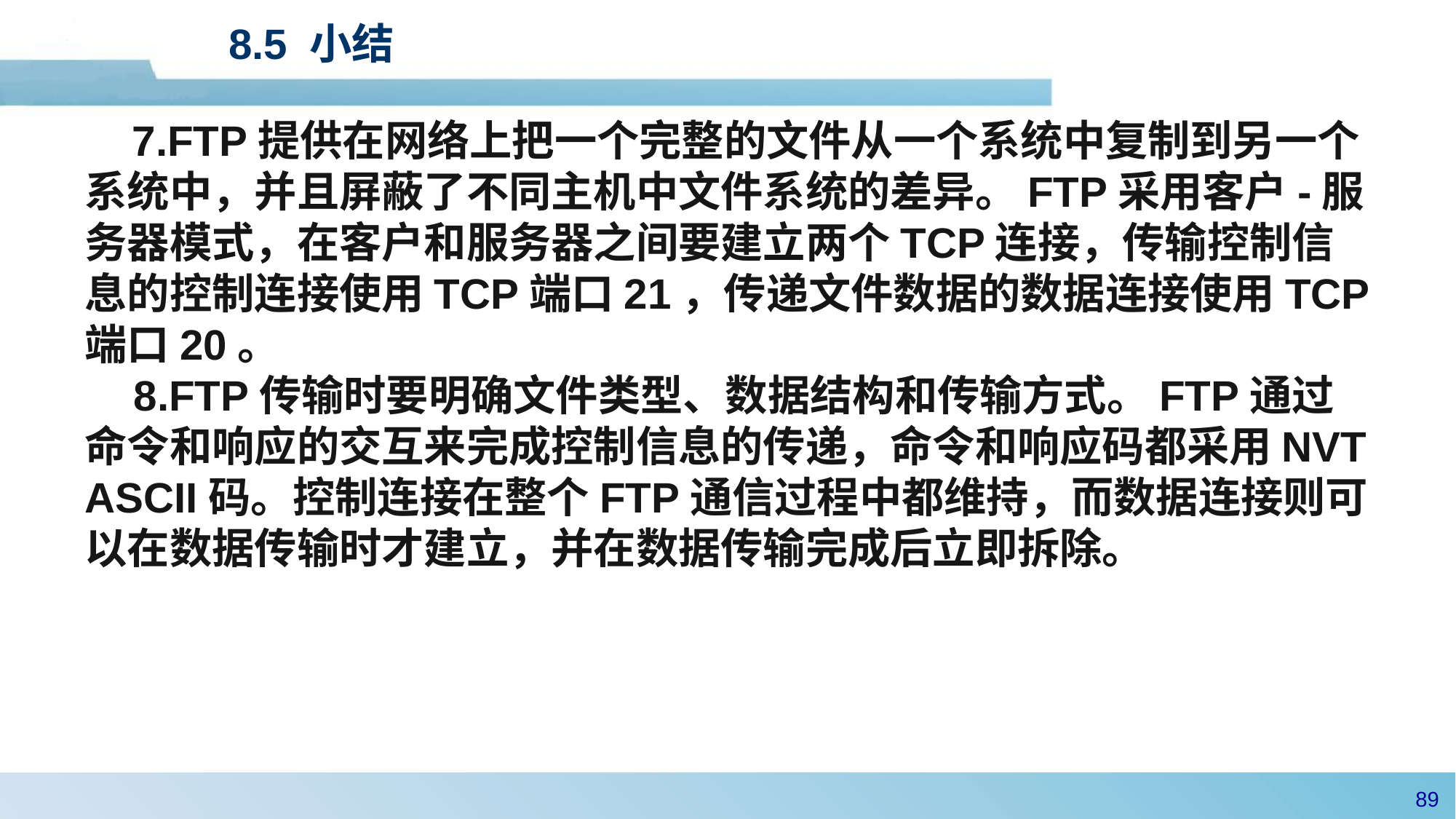

# 8.5 小结
    7.FTP提供在网络上把一个完整的文件从一个系统中复制到另一个系统中，并且屏蔽了不同主机中文件系统的差异。FTP采用客户-服务器模式，在客户和服务器之间要建立两个TCP连接，传输控制信息的控制连接使用TCP端口21，传递文件数据的数据连接使用TCP端口20。
    8.FTP传输时要明确文件类型、数据结构和传输方式。FTP通过命令和响应的交互来完成控制信息的传递，命令和响应码都采用NVT ASCII码。控制连接在整个FTP通信过程中都维持，而数据连接则可以在数据传输时才建立，并在数据传输完成后立即拆除。

89